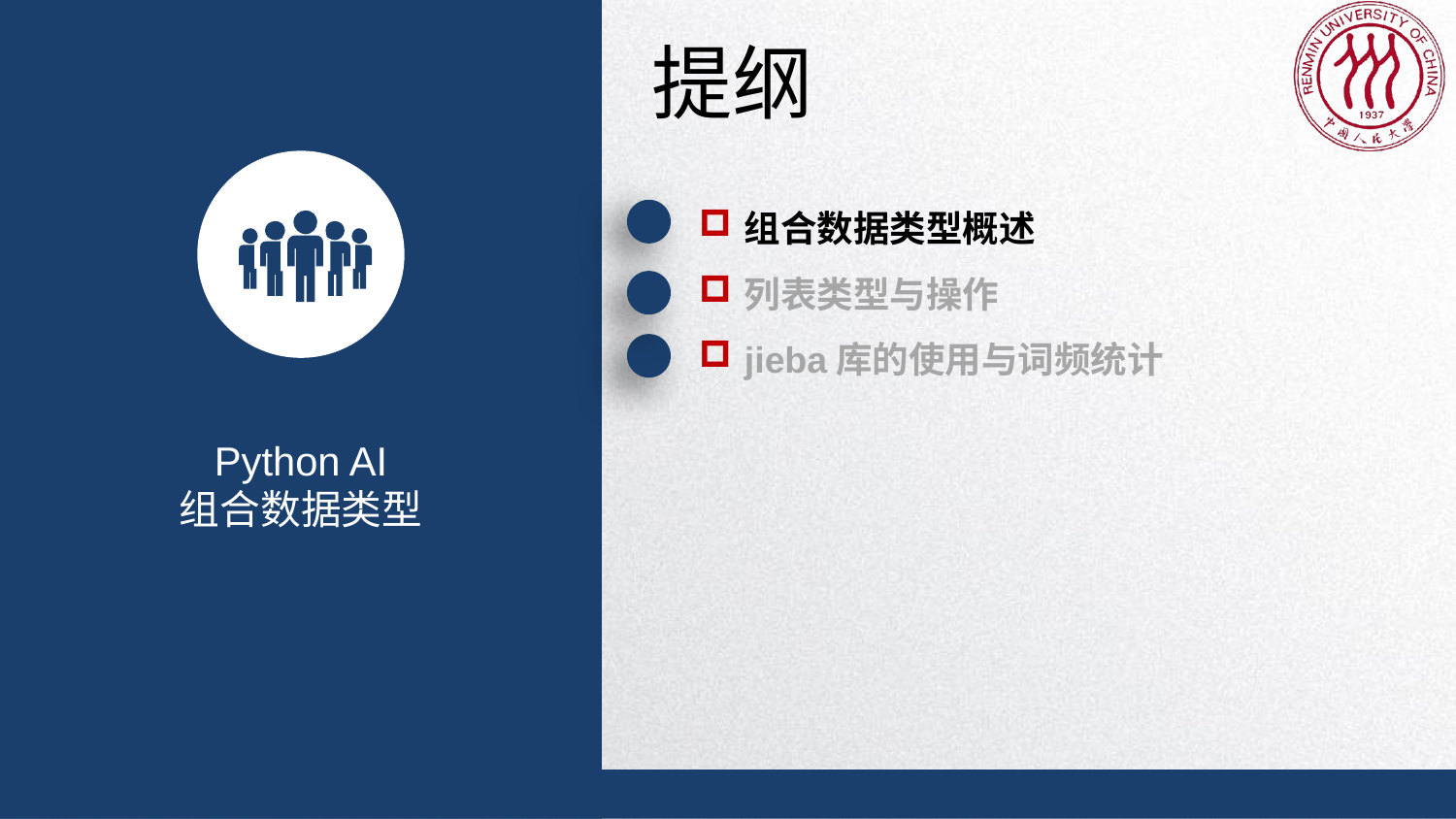

提纲

组合数据类型概述
列表类型与操作
jieba库的使用与词频统计

Python AI
组合数据类型